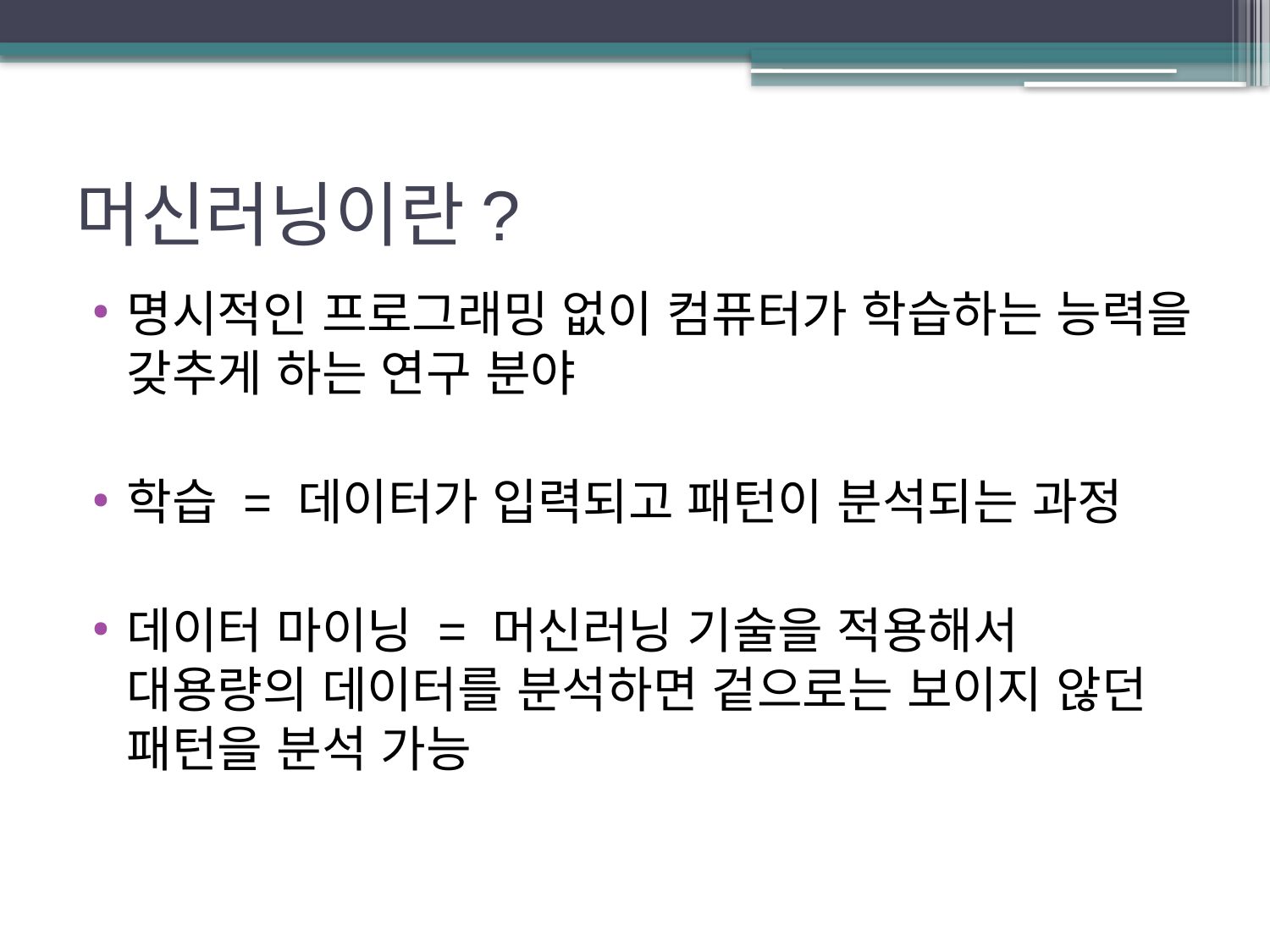

# 머신러닝이란?
명시적인 프로그래밍 없이 컴퓨터가 학습하는 능력을 갖추게 하는 연구 분야

학습 = 데이터가 입력되고 패턴이 분석되는 과정

데이터 마이닝 = 머신러닝 기술을 적용해서 대용량의 데이터를 분석하면 겉으로는 보이지 않던 패턴을 분석 가능